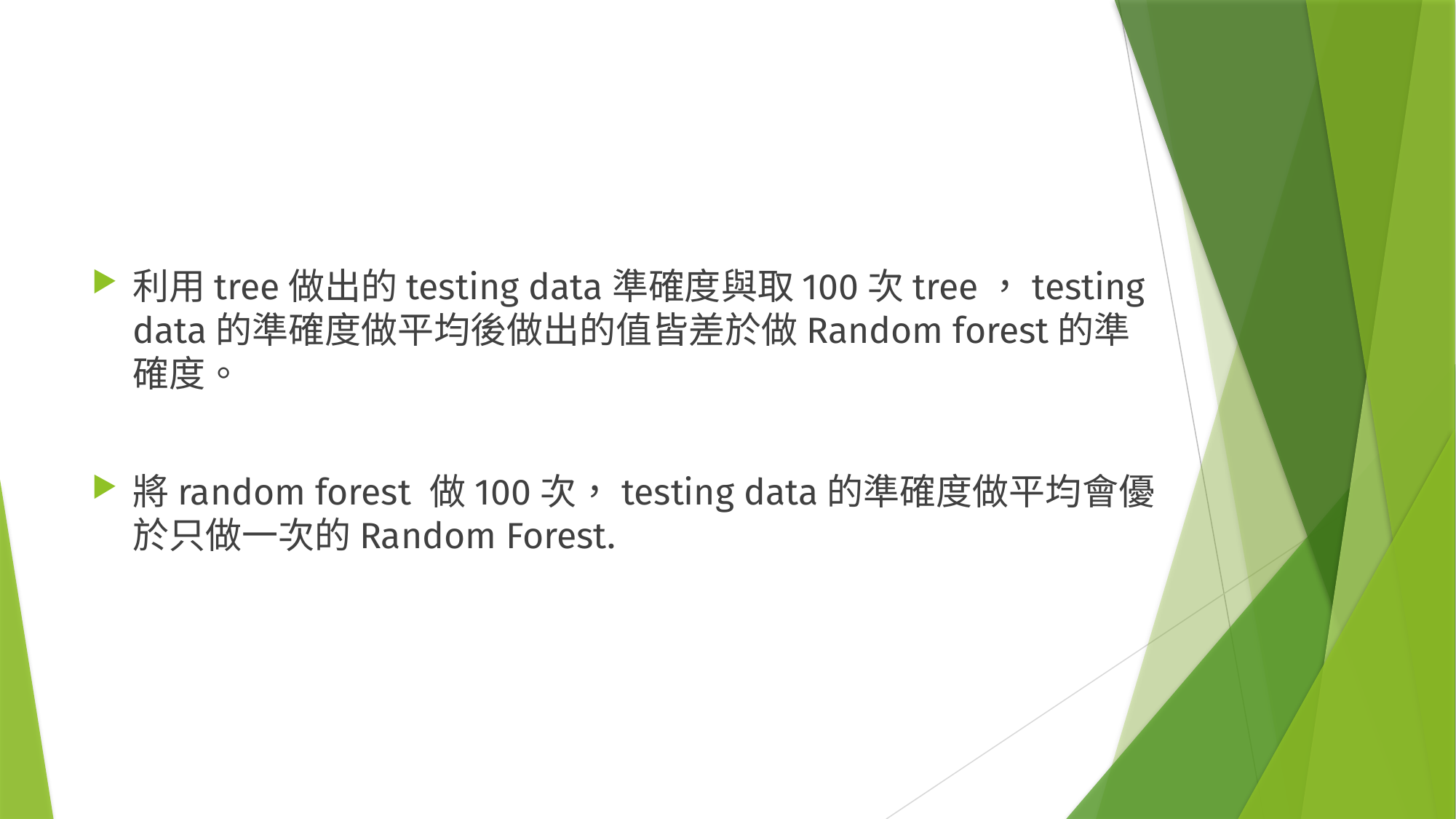

#
利用tree做出的testing data準確度與取100次tree，testing data的準確度做平均後做出的值皆差於做Random forest的準確度。

將random forest 做100次，testing data的準確度做平均會優於只做一次的Random Forest.